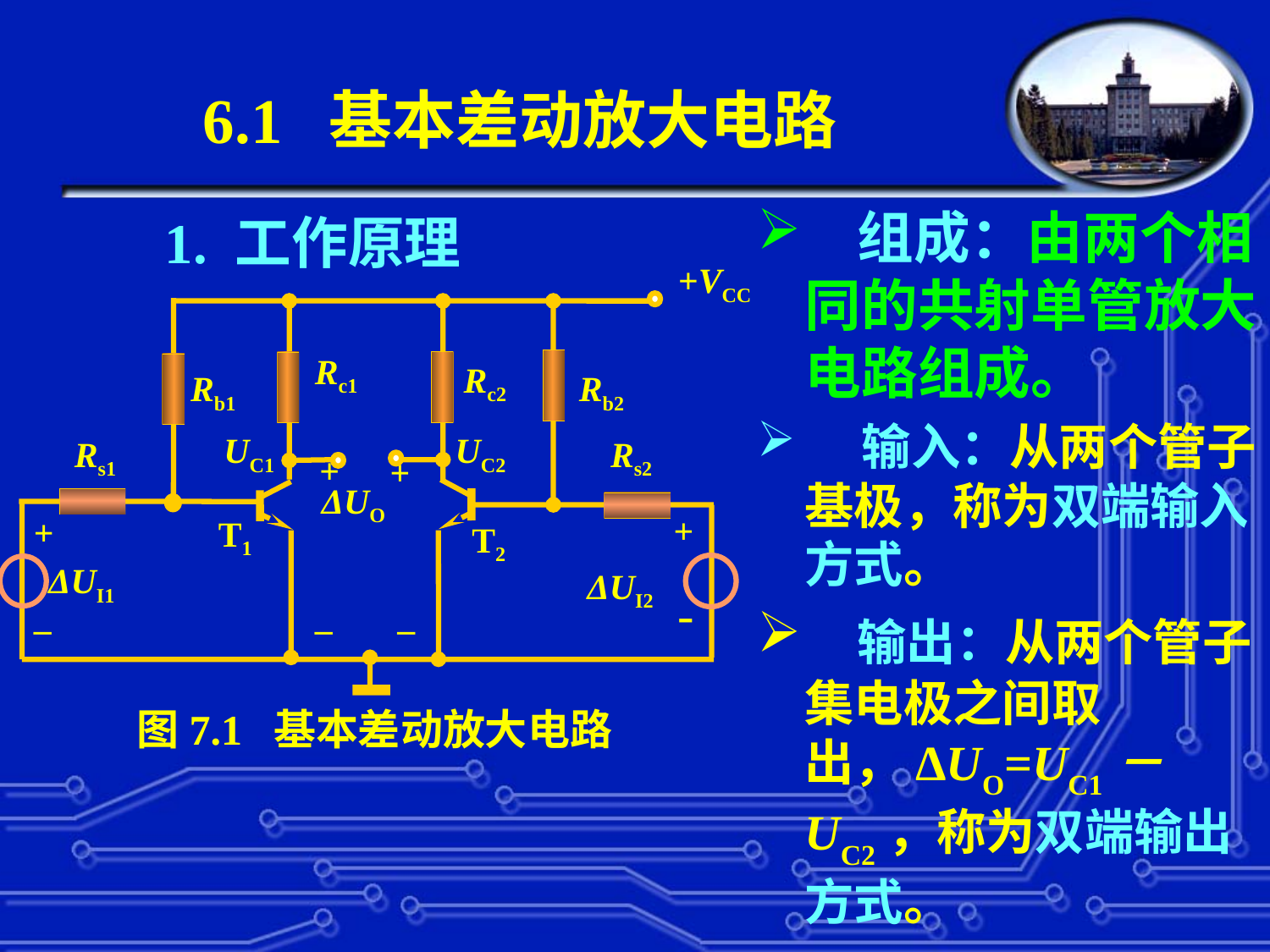

6.1  基本差动放大电路
   组成：由两个相同的共射单管放大电路组成。
    输入：从两个管子基极，称为双端输入方式。
   输出：从两个管子集电极之间取出，ΔUO=UC1－UC2，称为双端输出方式。

1. 工作原理
+VCC

Rc1

Rc2
Rb1
Rb2
UC1
UC2
Rs1
Rs2
+
+

ΔUO

+

+
T1
T2

ΔUI1

ΔUI2
-
_
_
_

图7.1  基本差动放大电路